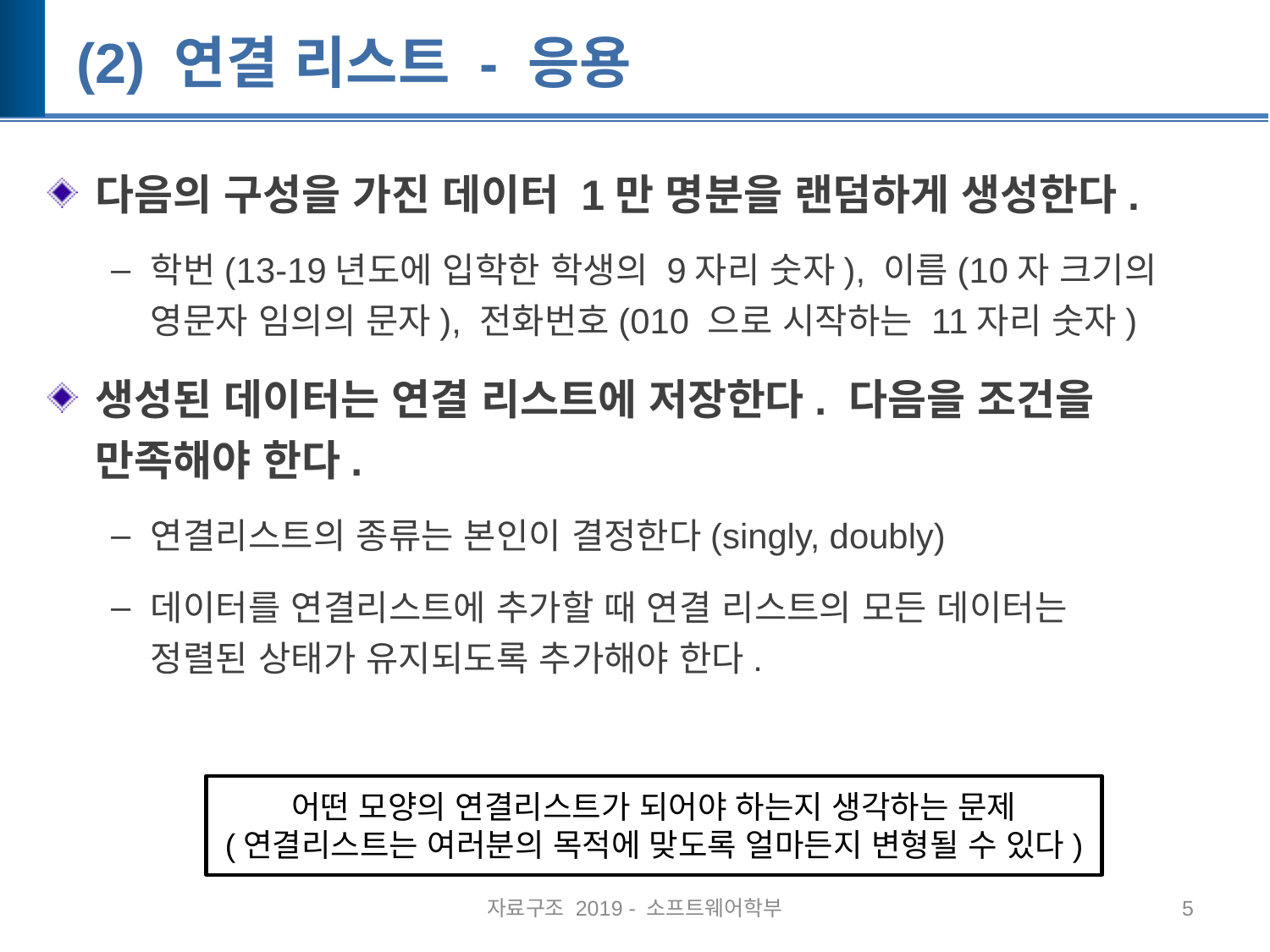

# (2) 연결 리스트 - 응용
다음의 구성을 가진 데이터 1만 명분을 랜덤하게 생성한다.
학번(13-19년도에 입학한 학생의 9자리 숫자), 이름(10자 크기의 영문자 임의의 문자), 전화번호(010 으로 시작하는 11자리 숫자)
생성된 데이터는 연결 리스트에 저장한다. 다음을 조건을 만족해야 한다.
연결리스트의 종류는 본인이 결정한다(singly, doubly)
데이터를 연결리스트에 추가할 때 연결 리스트의 모든 데이터는 정렬된 상태가 유지되도록 추가해야 한다.

어떤 모양의 연결리스트가 되어야 하는지 생각하는 문제
(연결리스트는 여러분의 목적에 맞도록 얼마든지 변형될 수 있다)
자료구조 2019 - 소프트웨어학부
5